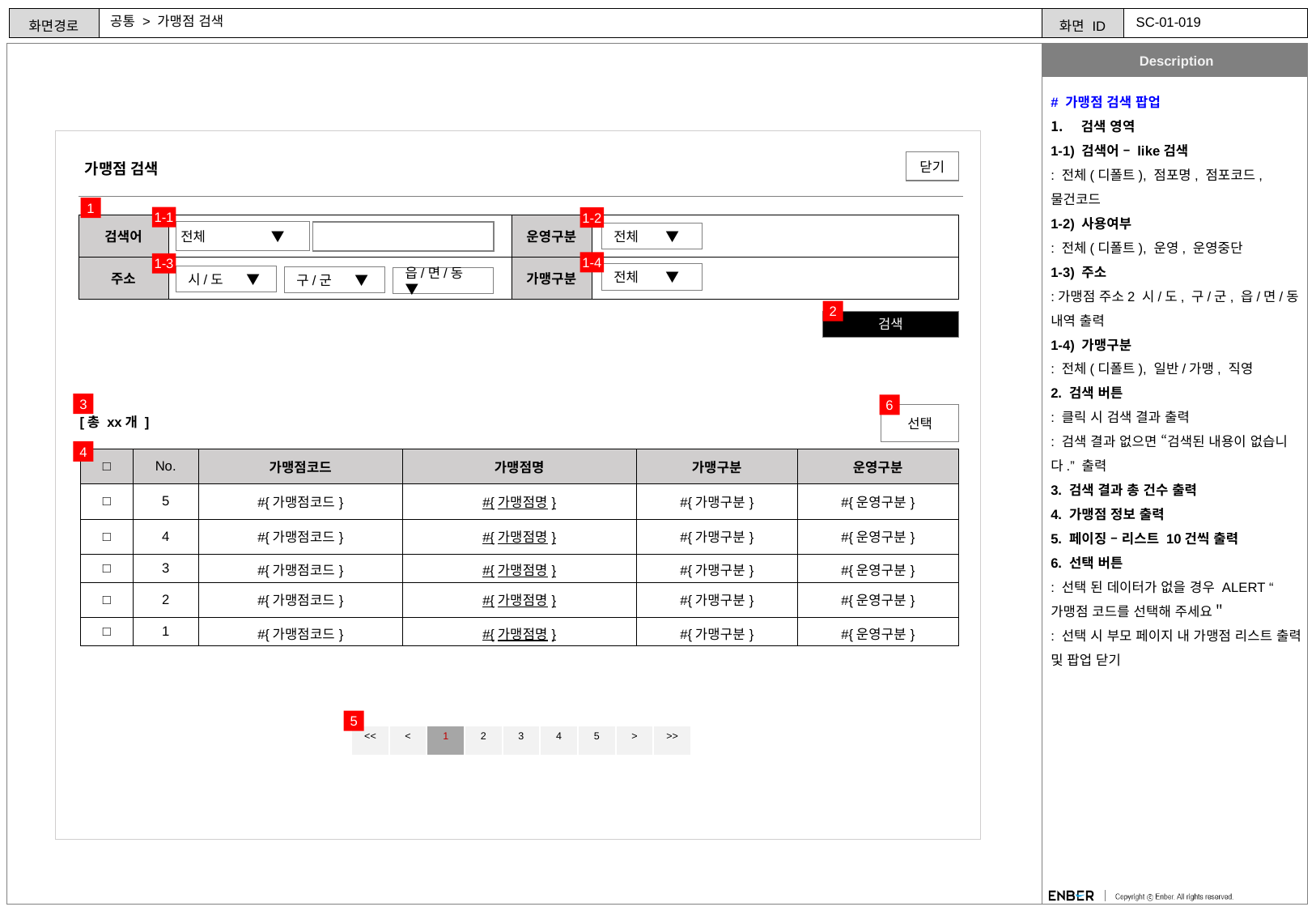

# 공통 > 가맹점 검색
SC-01-019
# 가맹점 검색 팝업
검색 영역
1-1) 검색어 – like검색
: 전체(디폴트), 점포명, 점포코드, 물건코드
1-2) 사용여부
: 전체(디폴트), 운영, 운영중단
1-3) 주소
:가맹점 주소2 시/도, 구/군, 읍/면/동 내역 출력
1-4) 가맹구분
: 전체(디폴트), 일반/가맹, 직영
2. 검색 버튼
: 클릭 시 검색 결과 출력
: 검색 결과 없으면 “검색된 내용이 없습니다.” 출력
3. 검색 결과 총 건수 출력
4. 가맹점 정보 출력
5. 페이징 – 리스트 10건씩 출력
6. 선택 버튼
: 선택 된 데이터가 없을 경우 ALERT “가맹점 코드를 선택해 주세요＂
: 선택 시 부모 페이지 내 가맹점 리스트 출력 및 팝업 닫기

닫기
가맹점 검색
V
1
1-1
1-2
| 검색어 |  | 운영구분 |  |
| --- | --- | --- | --- |
| 주소 |  | 가맹구분 |  |
전체                 ▼

전체       ▼
1-4
1-3
전체       ▼
시/도      ▼
구/군      ▼
읍/면/동  ▼
2
검색
3
6
선택
[총 xx개 ]
4
| □ | No. | 가맹점코드 | 가맹점명 | 가맹구분 | 운영구분 |
| --- | --- | --- | --- | --- | --- |
| □ | 5 | #{가맹점코드} | #{가맹점명} | #{가맹구분} | #{운영구분} |
| □ | 4 | #{가맹점코드} | #{가맹점명} | #{가맹구분} | #{운영구분} |
| □ | 3 | #{가맹점코드} | #{가맹점명} | #{가맹구분} | #{운영구분} |
| □ | 2 | #{가맹점코드} | #{가맹점명} | #{가맹구분} | #{운영구분} |
| □ | 1 | #{가맹점코드} | #{가맹점명} | #{가맹구분} | #{운영구분} |
5
| << | < | 1 | 2 | 3 | 4 | 5 | > | >> |
| --- | --- | --- | --- | --- | --- | --- | --- | --- |